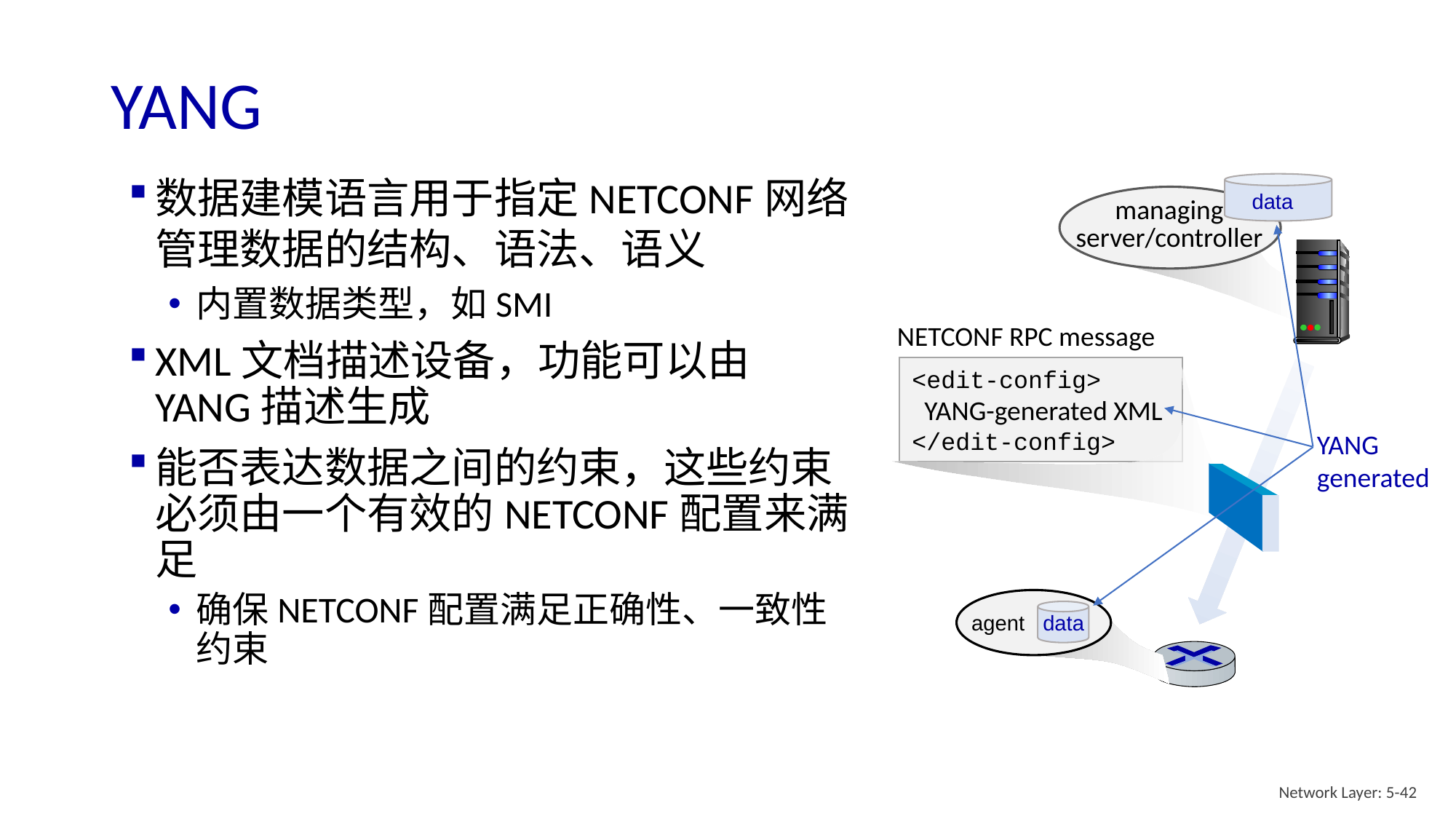

# YANG
数据建模语言用于指定NETCONF网络管理数据的结构、语法、语义
内置数据类型，如SMI
XML文档描述设备，功能可以由YANG描述生成
能否表达数据之间的约束，这些约束必须由一个有效的NETCONF配置来满足
确保NETCONF配置满足正确性、一致性约束

data

managing
server/controller

YANG
generated
NETCONF RPC message

<edit-config>
  YANG-generated XML
</edit-config>

data
agent

Network Layer: 5-42